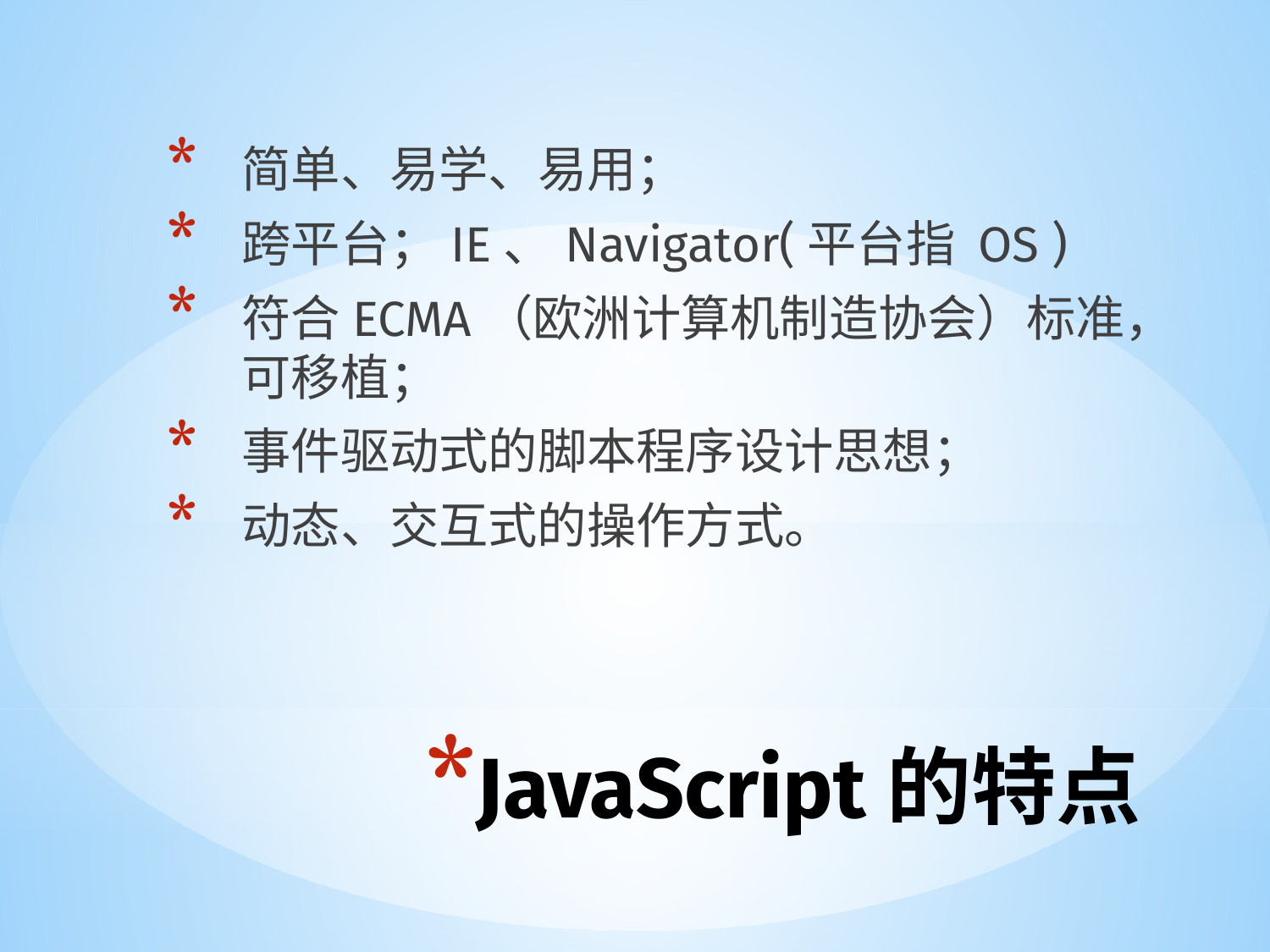

简单、易学、易用；
跨平台；IE、Navigator(平台指 OS )
符合ECMA（欧洲计算机制造协会）标准，可移植；
事件驱动式的脚本程序设计思想；
动态、交互式的操作方式。

# JavaScript的特点